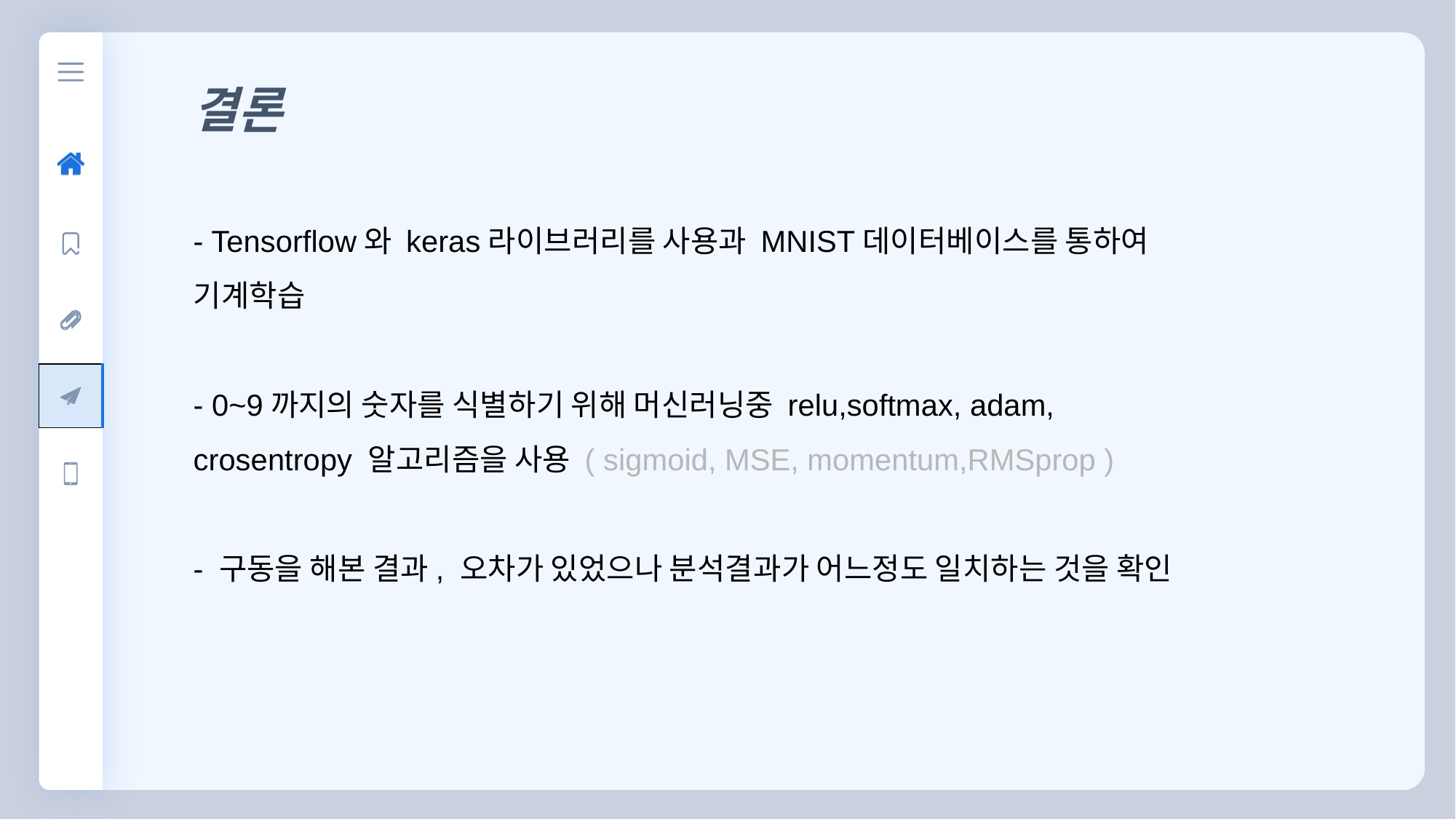

결론

- Tensorflow와 keras라이브러리를 사용과 MNIST데이터베이스를 통하여 기계학습

- 0~9까지의 숫자를 식별하기 위해 머신러닝중 relu,softmax, adam,     crosentropy 알고리즘을 사용 ( sigmoid, MSE, momentum,RMSprop )

- 구동을 해본 결과, 오차가 있었으나 분석결과가 어느정도 일치하는 것을 확인

|  |
| --- |